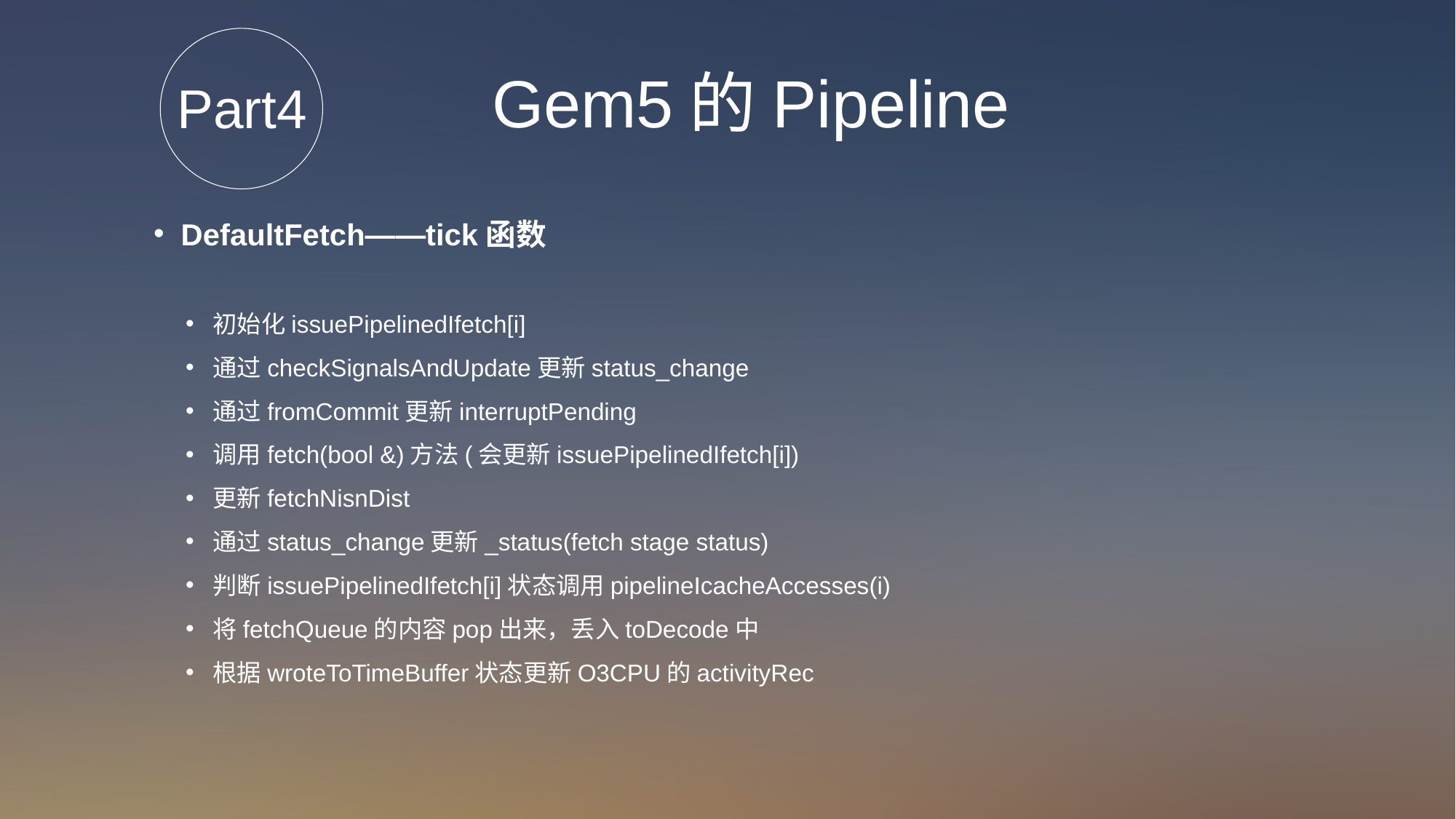

Gem5的Pipeline
Part4
DefaultFetch——tick函数
初始化issuePipelinedIfetch[i]
通过checkSignalsAndUpdate更新status_change
通过fromCommit更新interruptPending
调用fetch(bool &)方法(会更新issuePipelinedIfetch[i])
更新fetchNisnDist
通过status_change更新_status(fetch stage status)
判断issuePipelinedIfetch[i]状态调用pipelineIcacheAccesses(i)
将fetchQueue的内容pop出来，丢入toDecode中
根据wroteToTimeBuffer状态更新O3CPU的activityRec